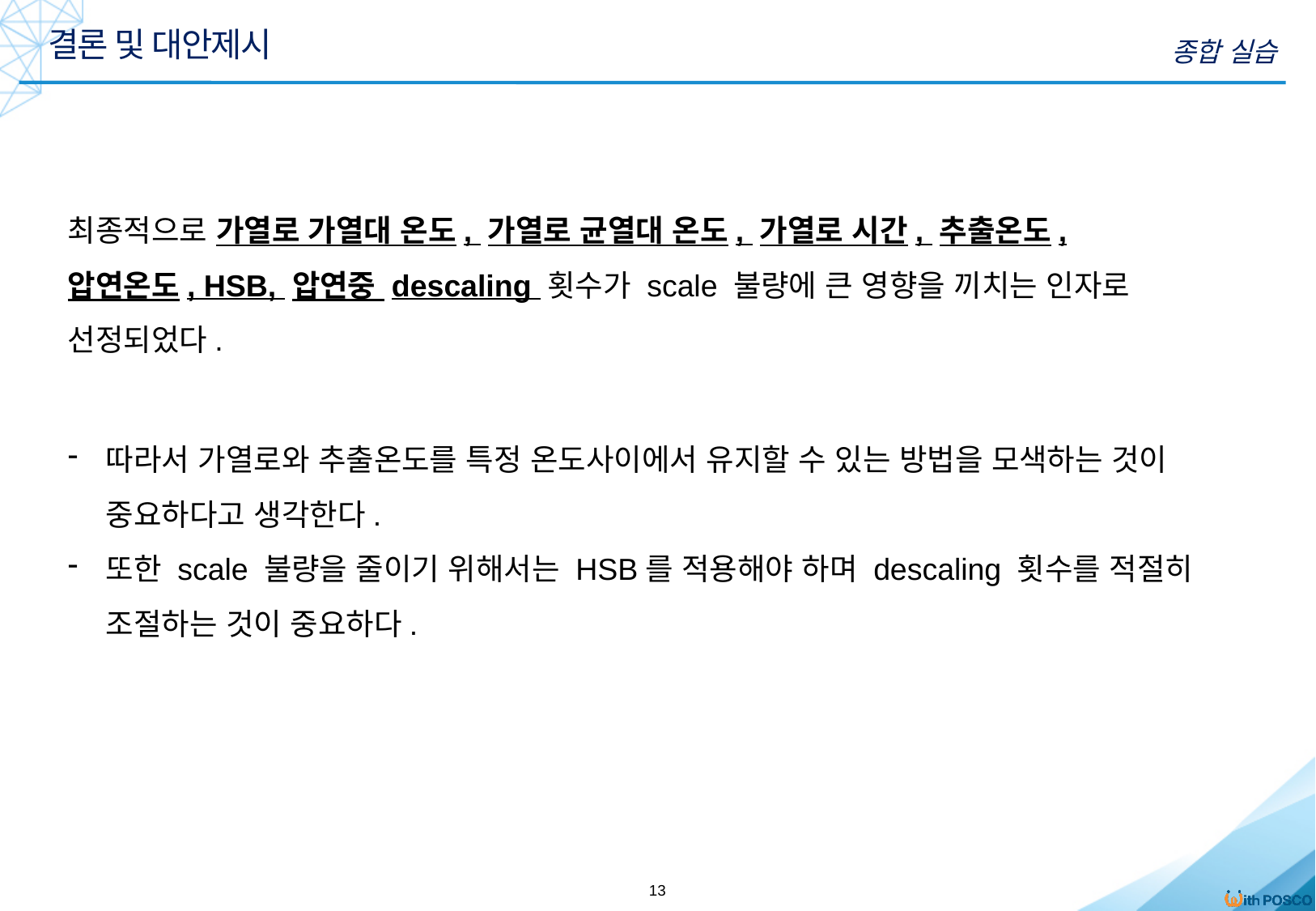

결론 및 대안제시
종합 실습
최종적으로 가열로 가열대 온도, 가열로 균열대 온도, 가열로 시간, 추출온도, 압연온도, HSB, 압연중 descaling 횟수가 scale 불량에 큰 영향을 끼치는 인자로 선정되었다.
따라서 가열로와 추출온도를 특정 온도사이에서 유지할 수 있는 방법을 모색하는 것이 중요하다고 생각한다.
또한 scale 불량을 줄이기 위해서는 HSB를 적용해야 하며 descaling 횟수를 적절히 조절하는 것이 중요하다.